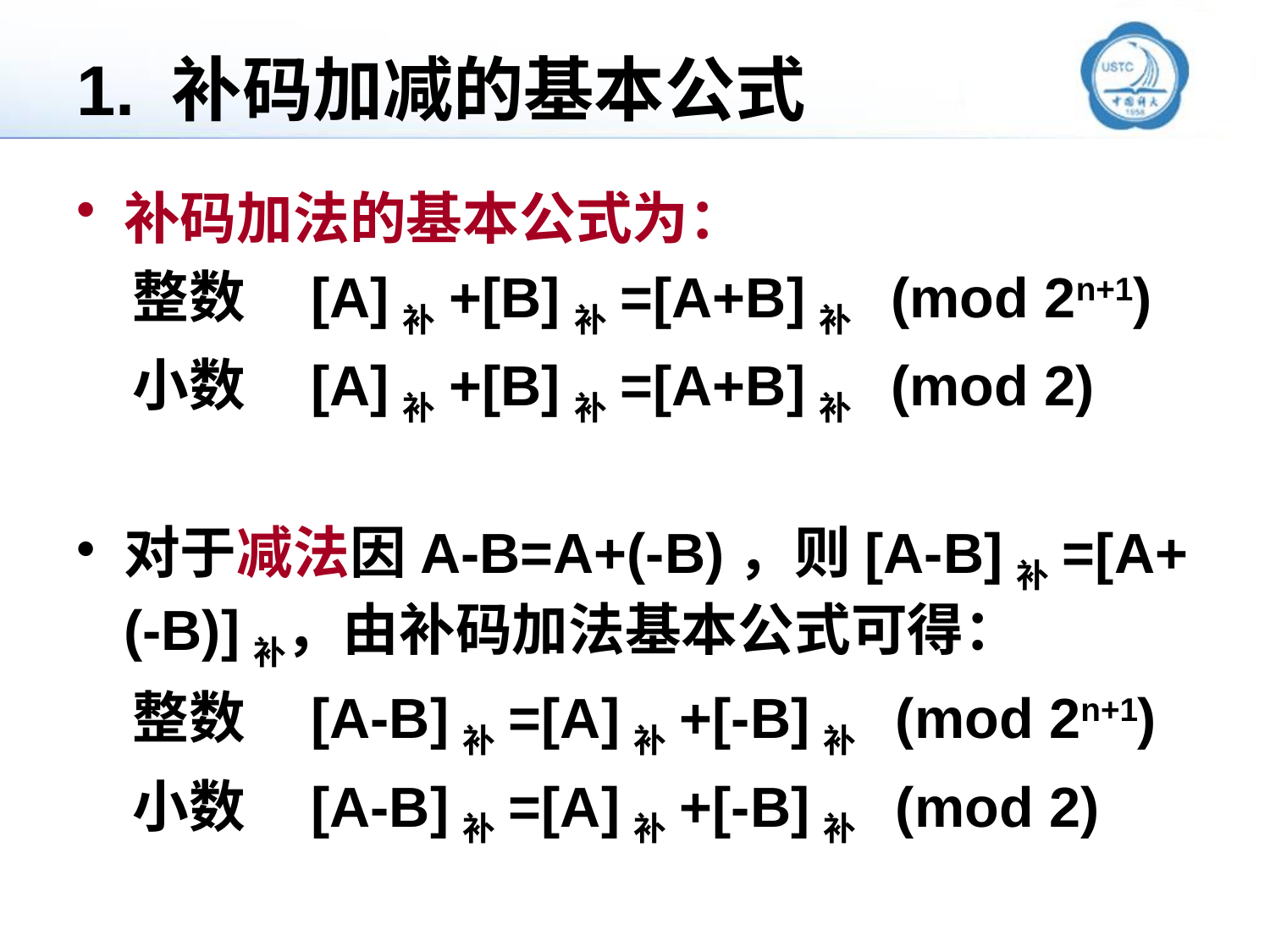

# 1. 补码加减的基本公式
补码加法的基本公式为：
　整数    [A]补+[B]补=[A+B]补  (mod 2n+1)
　小数    [A]补+[B]补=[A+B]补  (mod 2)

对于减法因A-B=A+(-B)，则[A-B]补=[A+(-B)]补，由补码加法基本公式可得：
　整数    [A-B]补=[A]补+[-B]补  (mod 2n+1)
　小数    [A-B]补=[A]补+[-B]补  (mod 2)